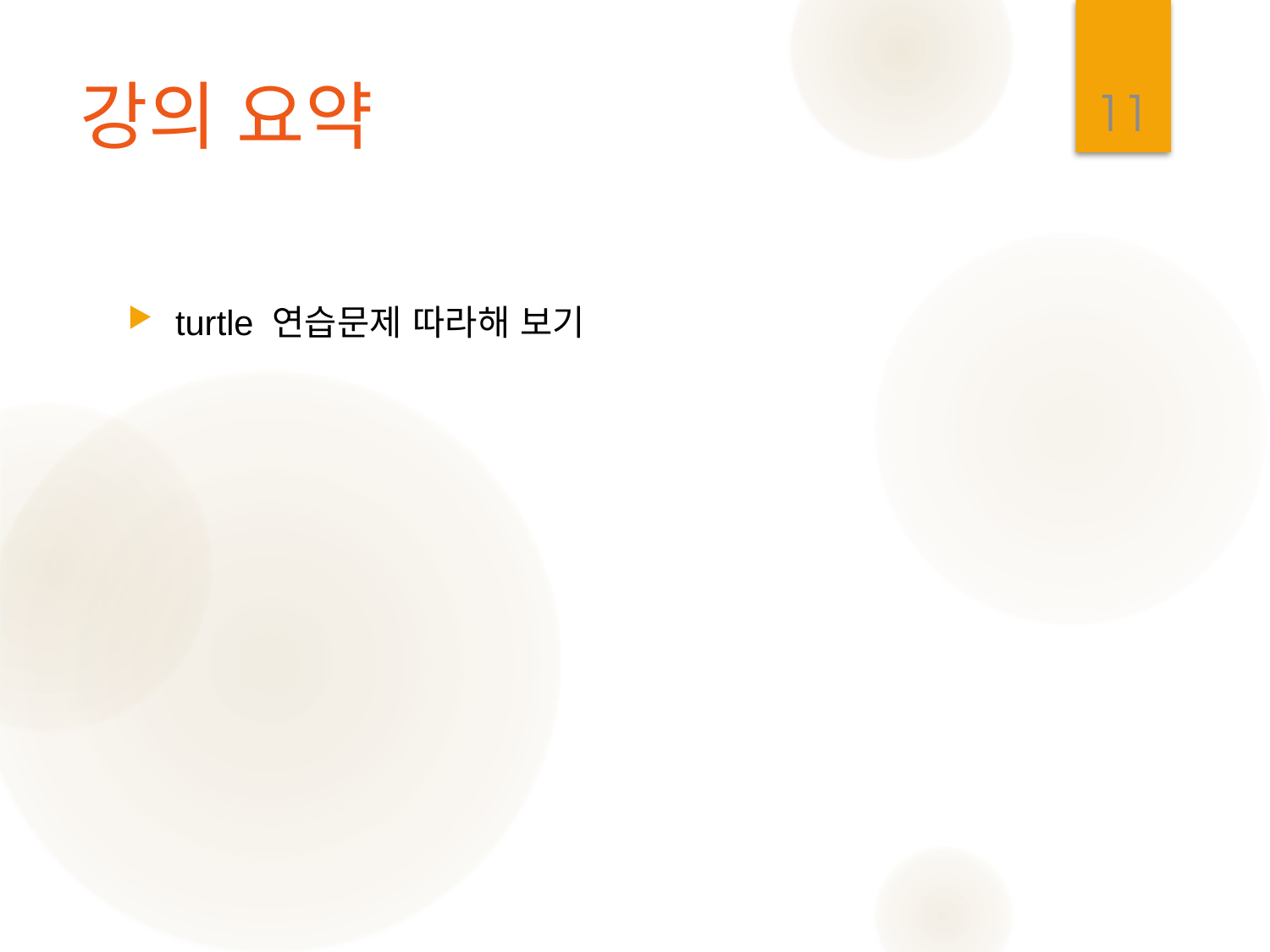

11
# 강의 요약

turtle 연습문제 따라해 보기